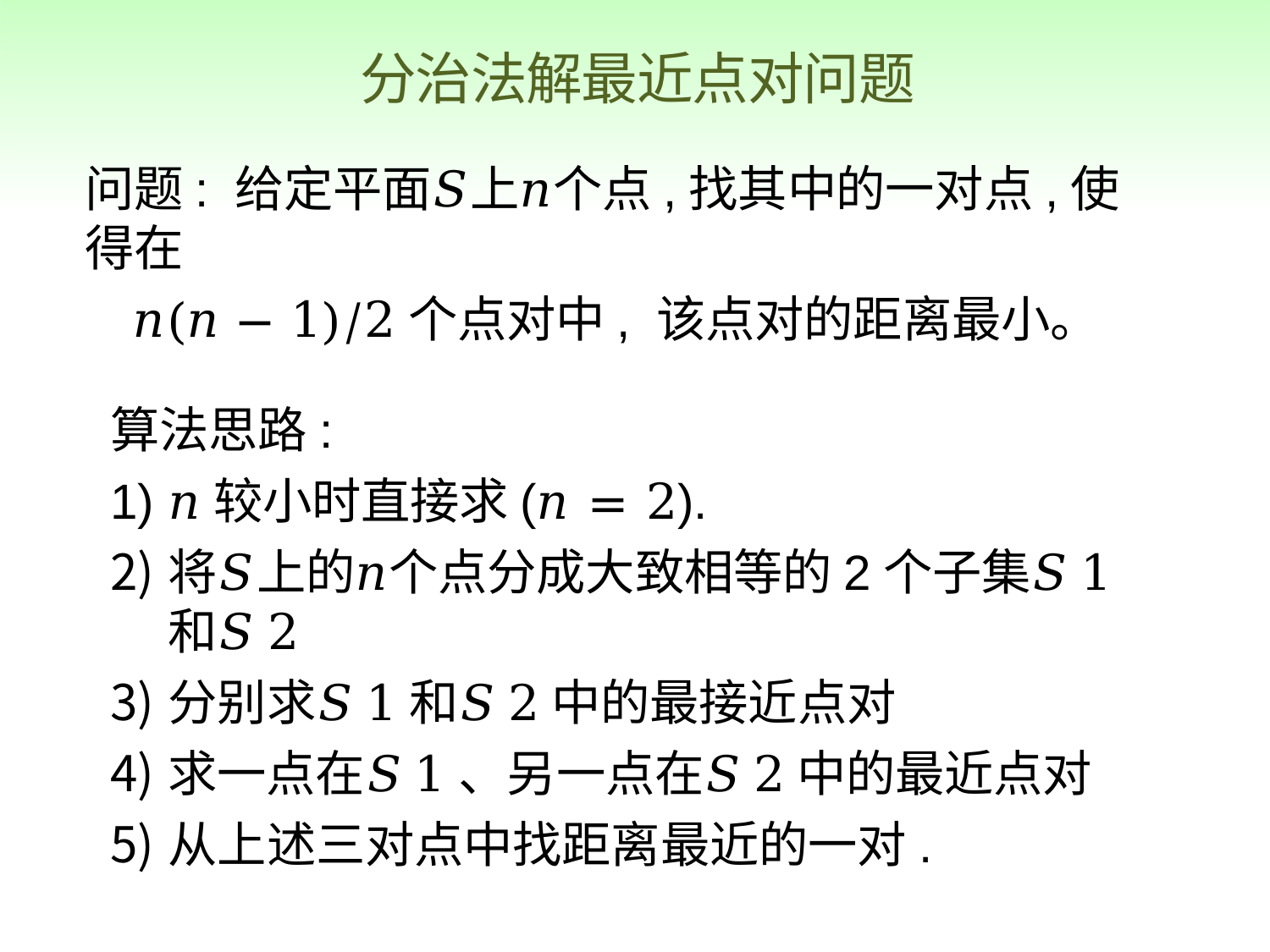

# 分治法解最近点对问题
问题: 给定平面𝑆上𝑛个点,找其中的一对点,使得在
𝑛(𝑛 − 1)/2个点对中, 该点对的距离最小。

算法思路:
1) 𝑛较小时直接求(𝑛 = 2).
将𝑆上的𝑛个点分成大致相等的2个子集𝑆1和𝑆2
分别求𝑆1和𝑆2中的最接近点对
求一点在𝑆1、另一点在𝑆2中的最近点对
从上述三对点中找距离最近的一对.